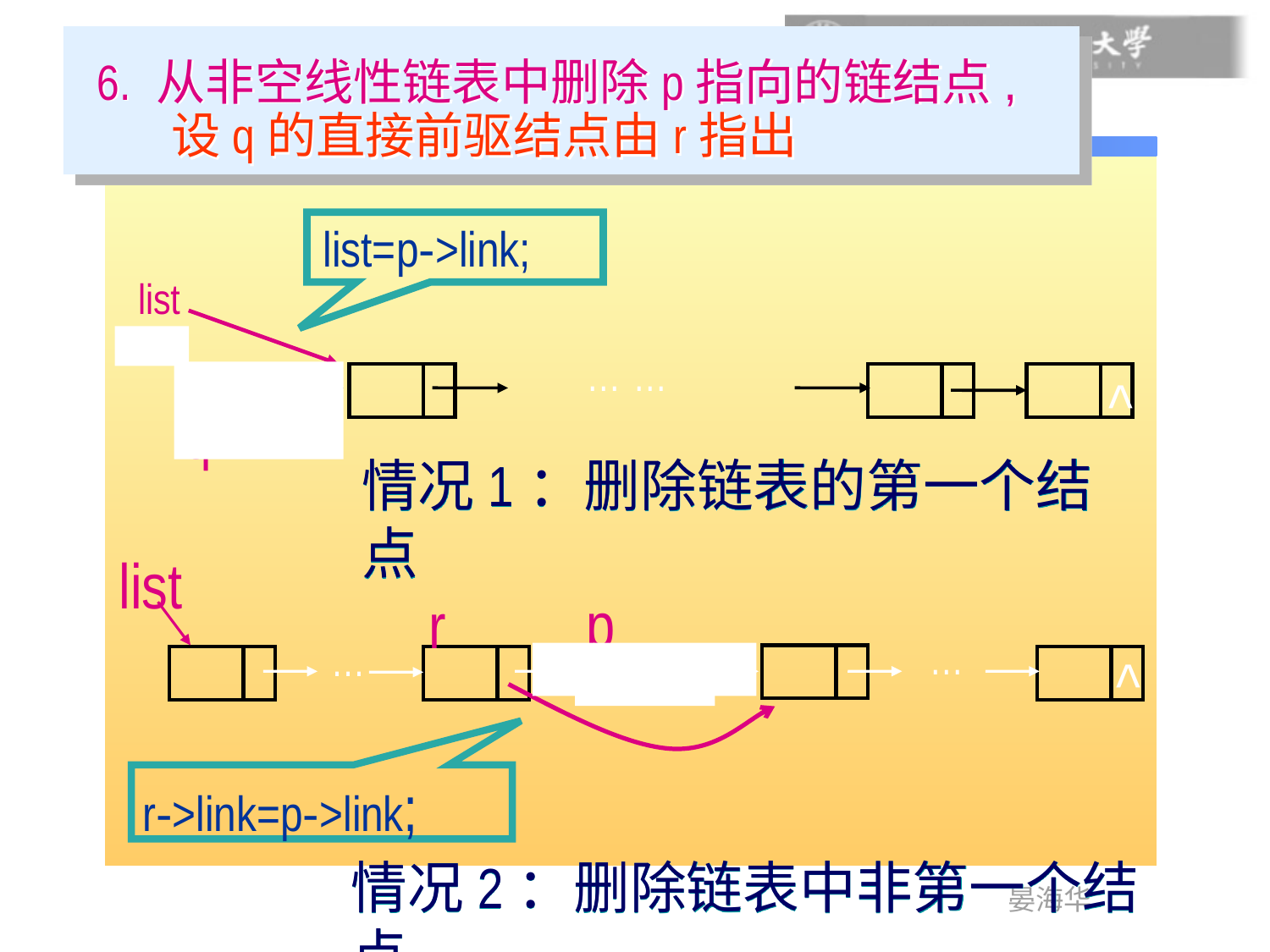

6. 从非空线性链表中删除p指向的链结点,
设q的直接前驱结点由r指出
list=p->link;

list

… …
^

q

情况1：删除链表的第一个结点
list
p
r

…
…
^

r->link=p->link;

情况2：删除链表中非第一个结点